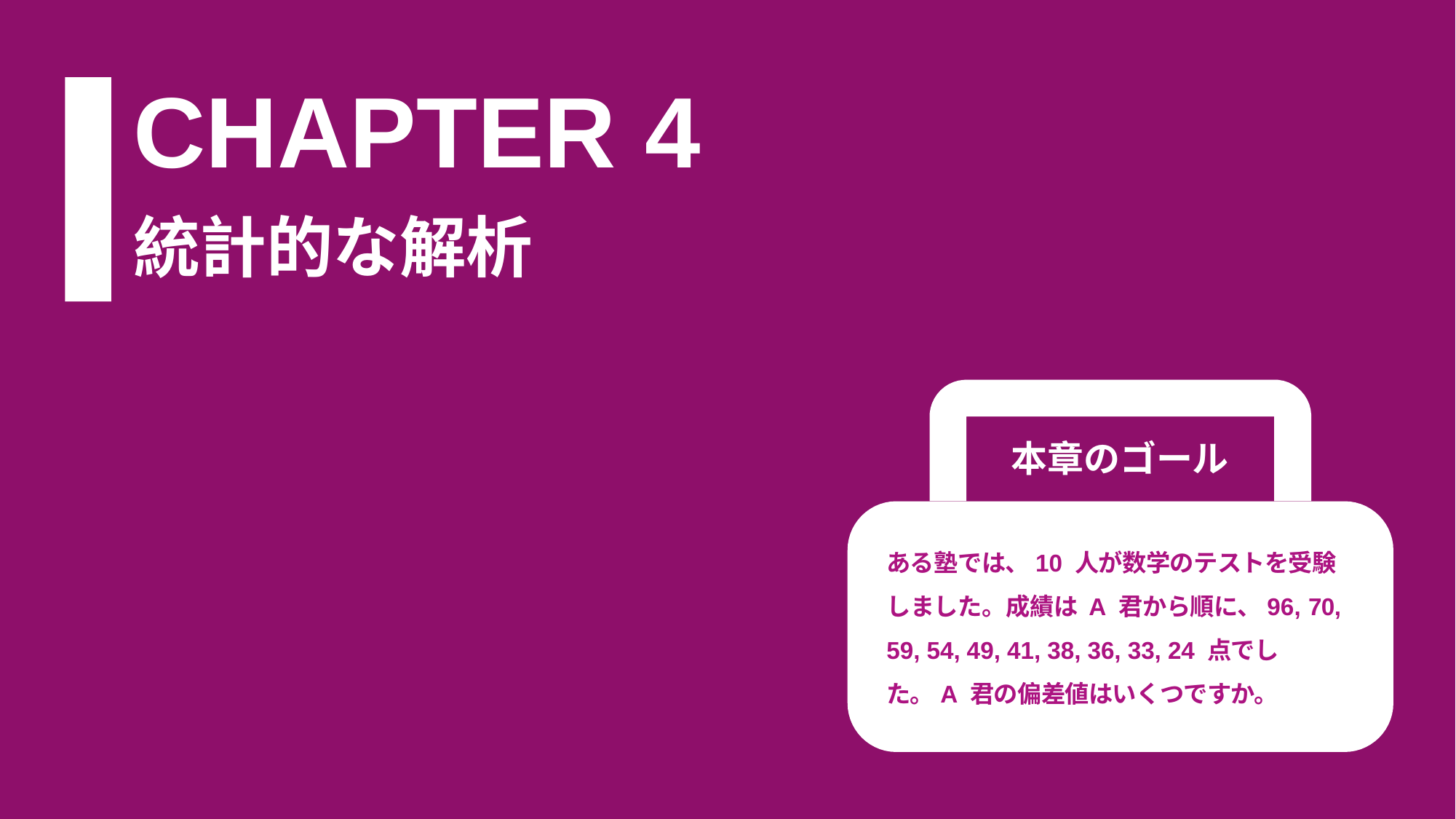

# CHAPTER 4
統計的な解析

本章のゴール

ある塾では、10 人が数学のテストを受験しました。成績は A 君から順に、96, 70, 59, 54, 49, 41, 38, 36, 33, 24 点でし
た。A 君の偏差値はいくつですか。